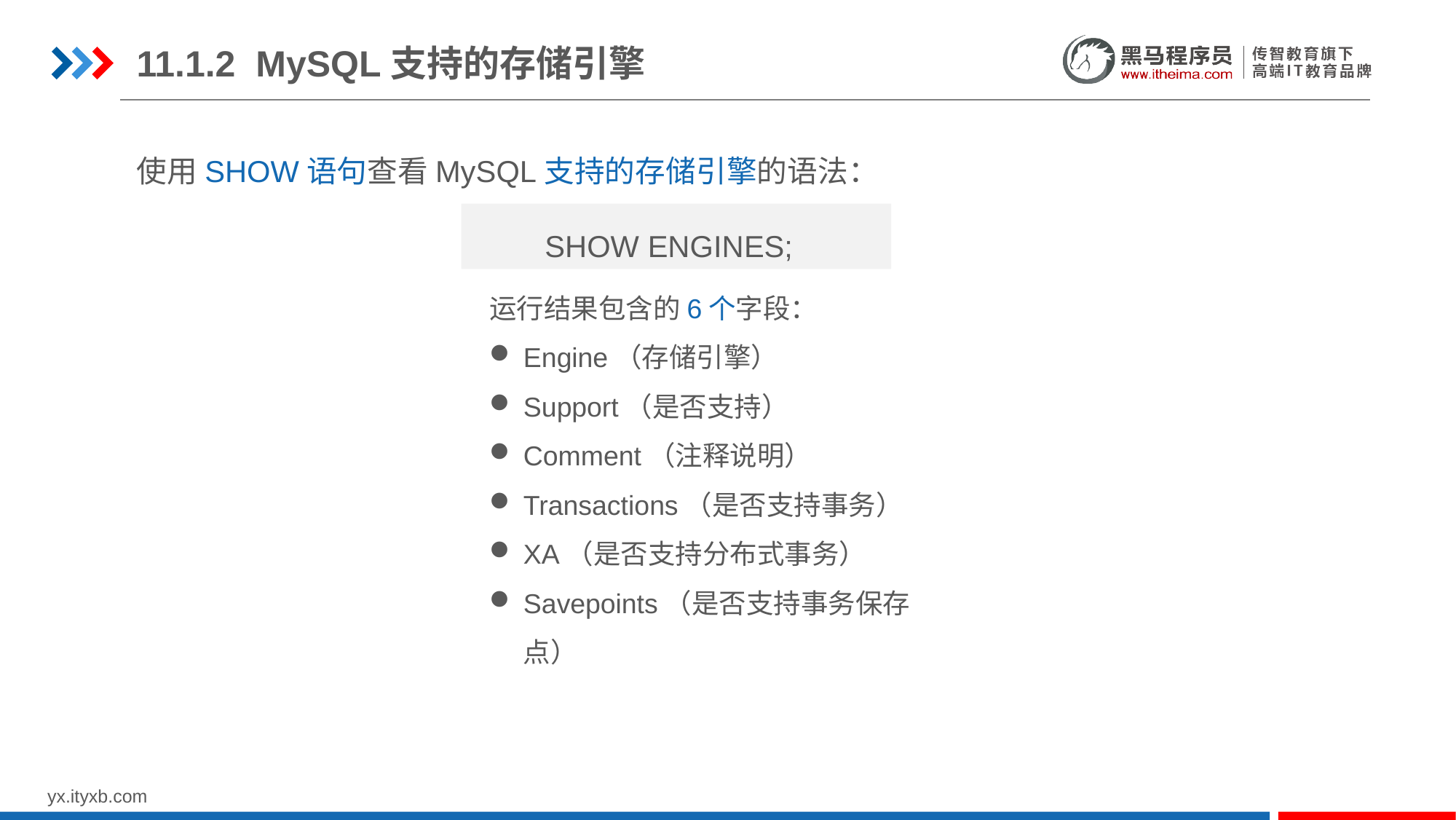

11.1.2  MySQL支持的存储引擎
使用SHOW语句查看MySQL支持的存储引擎的语法：
SHOW ENGINES;
运行结果包含的6个字段：
Engine（存储引擎）
Support（是否支持）
Comment（注释说明）
Transactions（是否支持事务）
XA（是否支持分布式事务）
Savepoints（是否支持事务保存点）